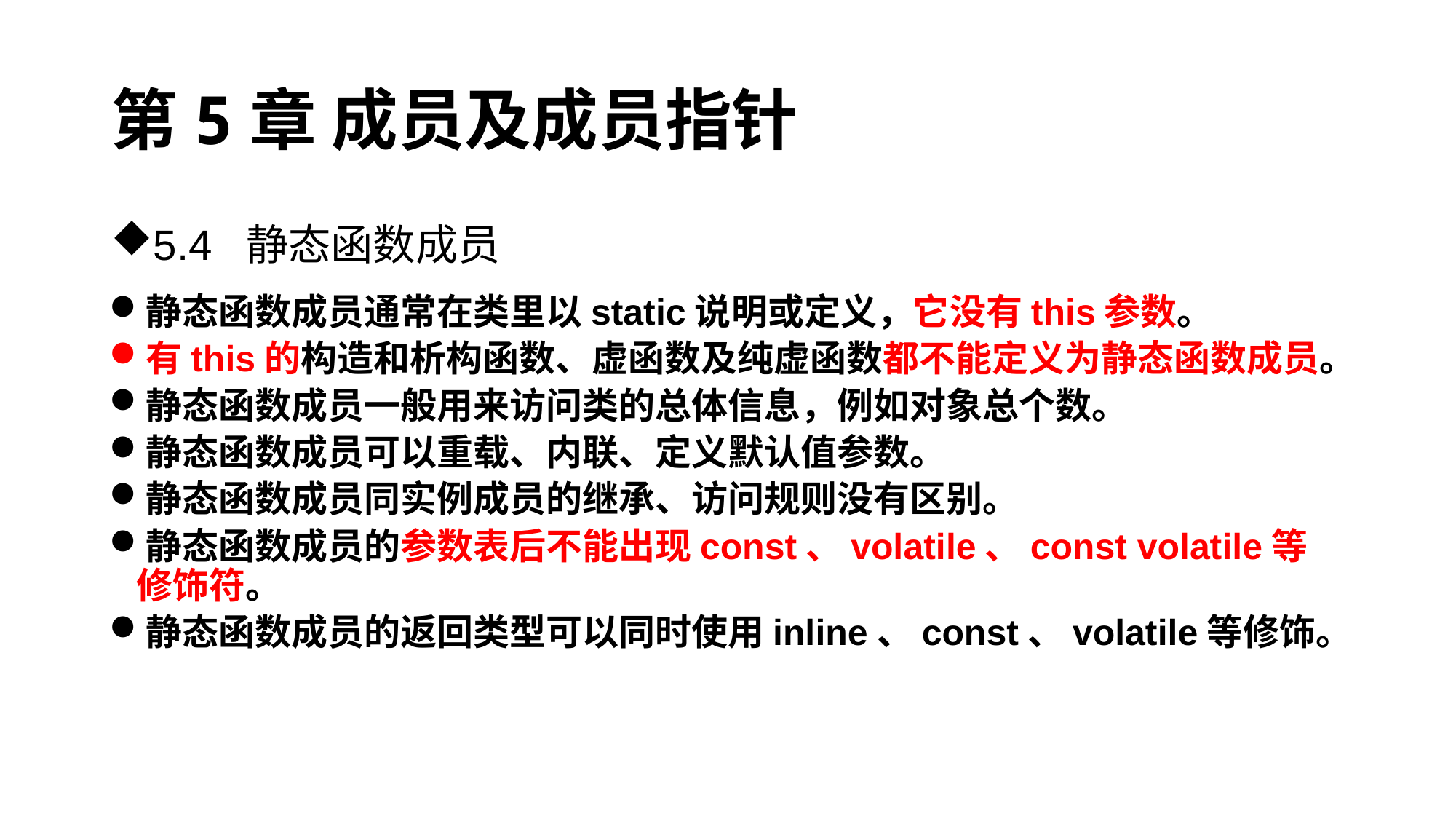

# 第5章 成员及成员指针
5.4  静态函数成员
静态函数成员通常在类里以static说明或定义，它没有this参数。
有this的构造和析构函数、虚函数及纯虚函数都不能定义为静态函数成员。
静态函数成员一般用来访问类的总体信息，例如对象总个数。
静态函数成员可以重载、内联、定义默认值参数。
静态函数成员同实例成员的继承、访问规则没有区别。
静态函数成员的参数表后不能出现const、volatile、const volatile等修饰符。
静态函数成员的返回类型可以同时使用inline、const、volatile等修饰。